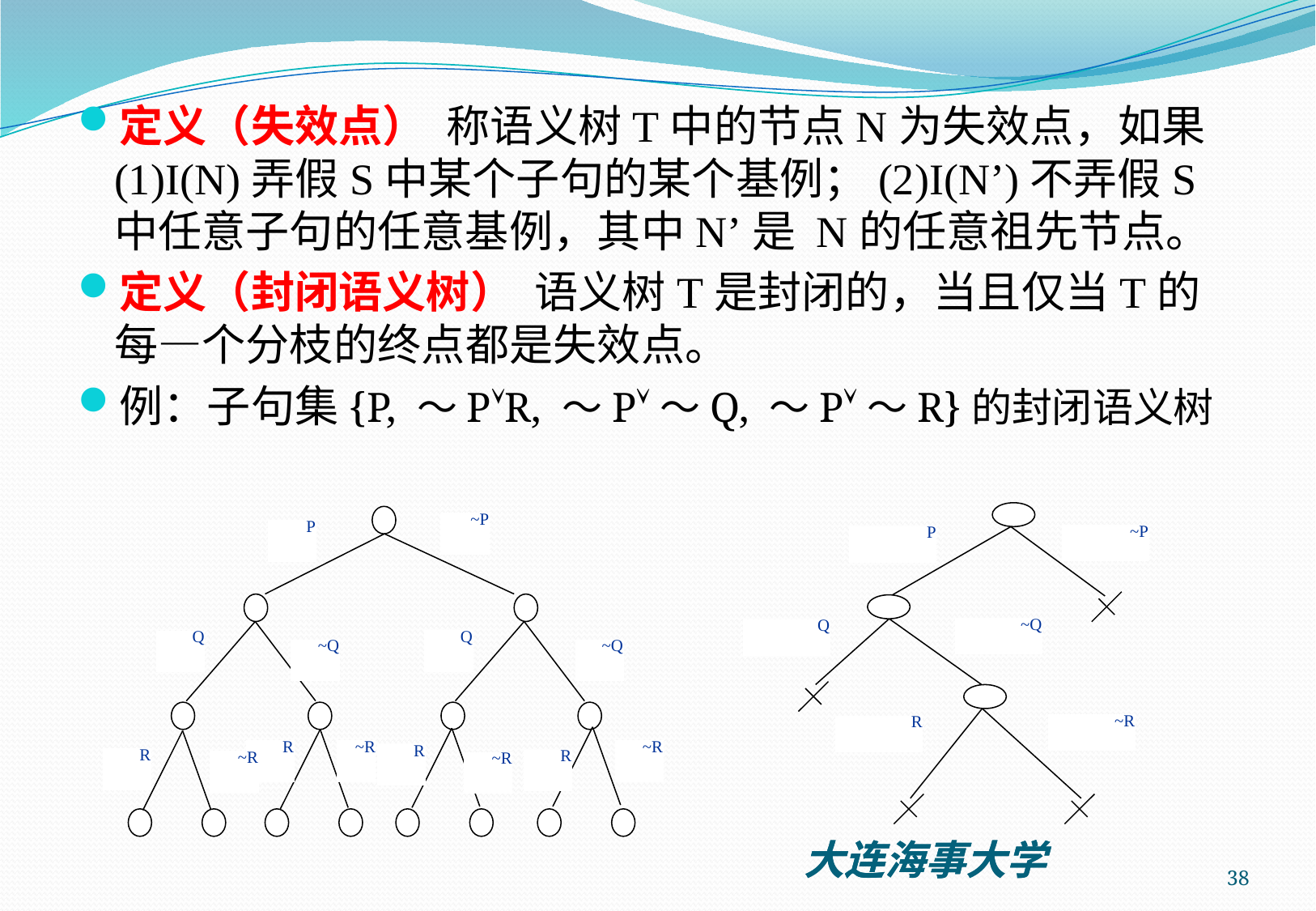

定义（失效点）  称语义树T中的节点N为失效点，如果 (1)I(N)弄假S中某个子句的某个基例；(2)I(N’)不弄假S中任意子句的任意基例，其中N’是 N的任意祖先节点。
定义（封闭语义树）  语义树T是封闭的，当且仅当T的每—个分枝的终点都是失效点。
例：子句集{P, ～P∨R, ～P∨～Q, ～P∨～R}的封闭语义树

~P
P

~Q
Q

~R
R

~P
P

Q
Q
~Q
~Q

R
~R
~R
R
R
R
~R
~R

38